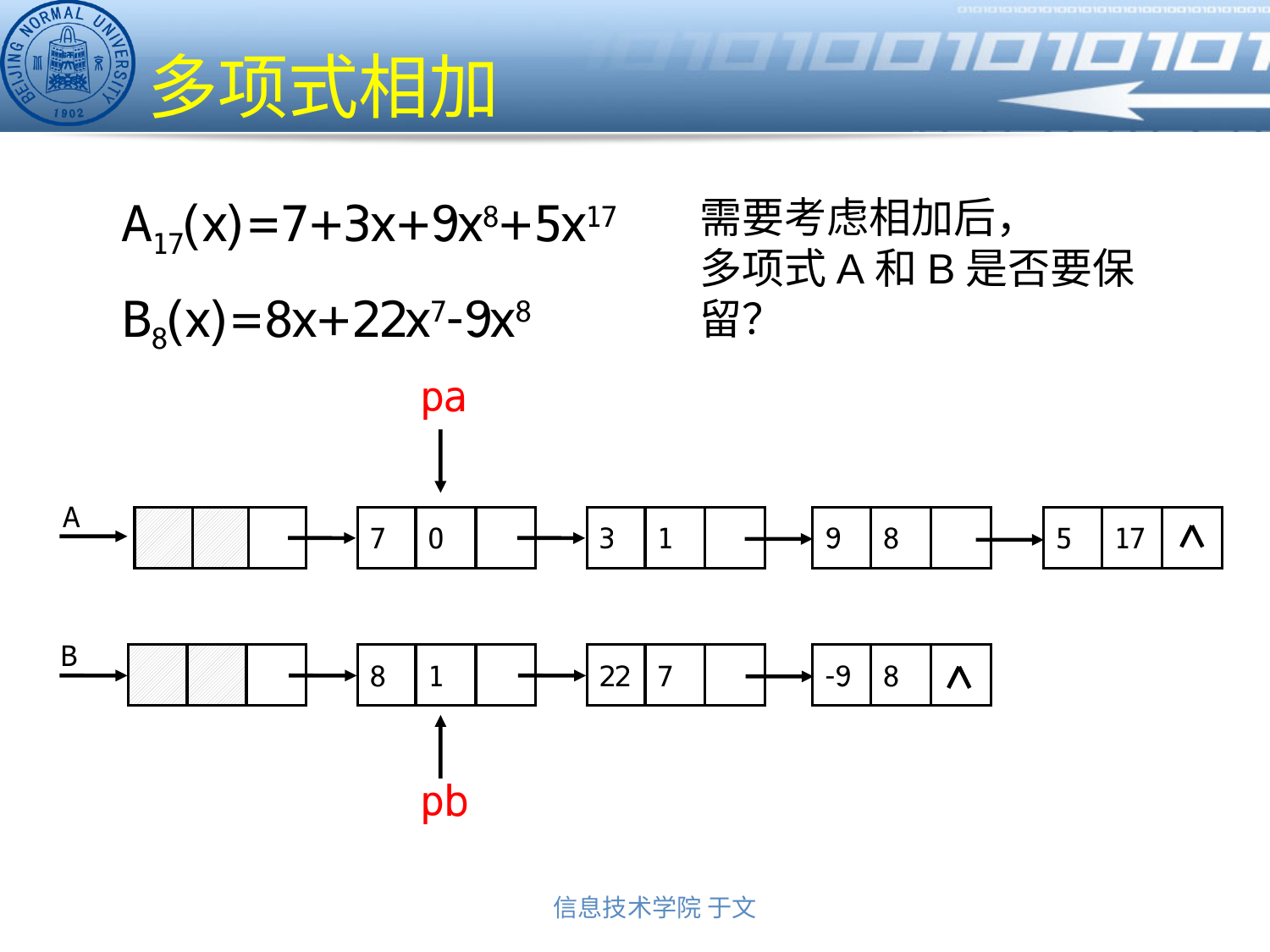

# 多项式相加
需要考虑相加后，
多项式A和B是否要保留？
A17(x)=7+3x+9x8+5x17
B8(x)=8x+22x7-9x8
pa

A

7
0

3
1

9
8

5
17

B

8
1

22
7

-9
8

pb